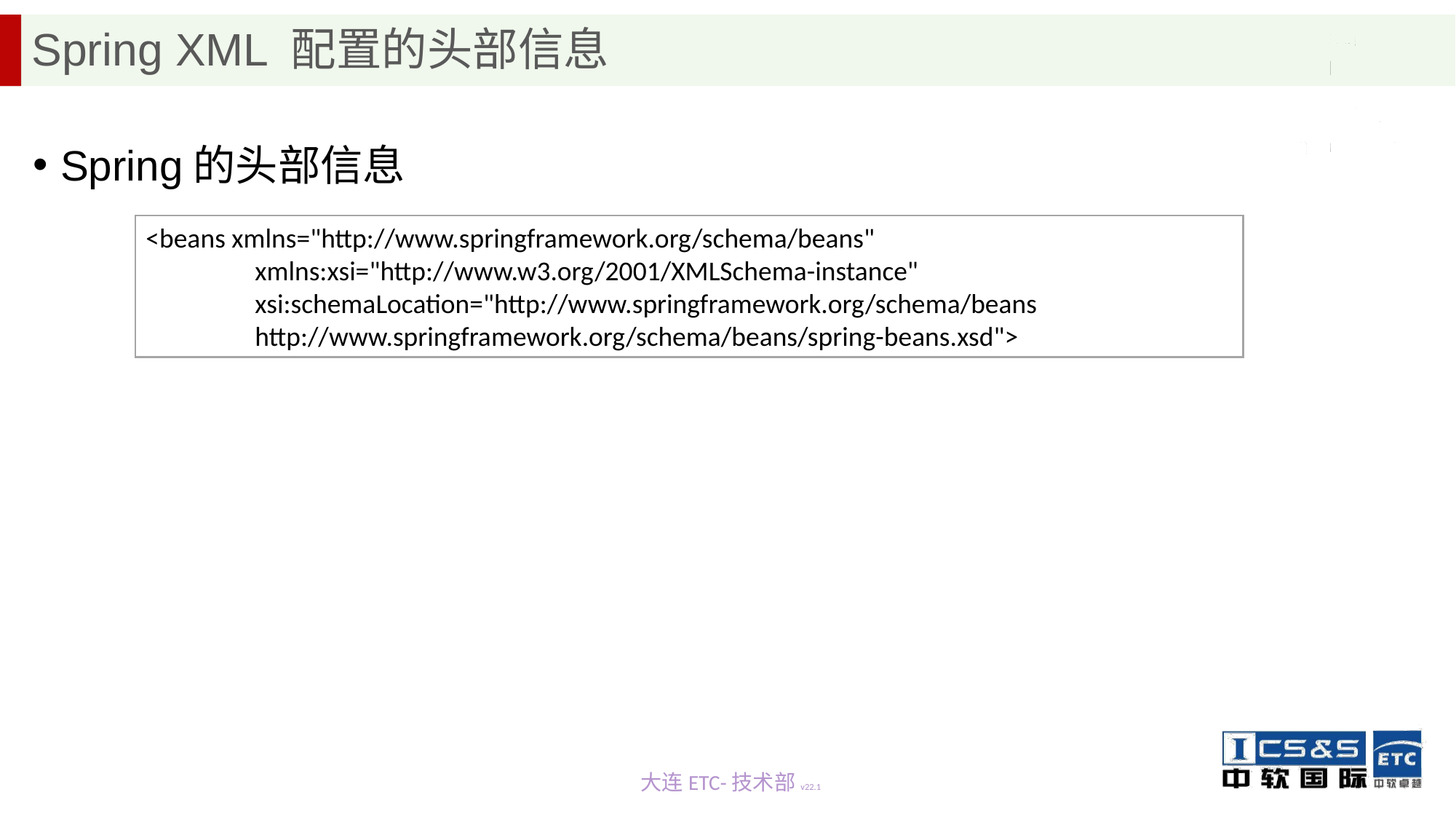

# Spring XML 配置的头部信息
Spring的头部信息
<beans xmlns="http://www.springframework.org/schema/beans"
	xmlns:xsi="http://www.w3.org/2001/XMLSchema-instance"
	xsi:schemaLocation="http://www.springframework.org/schema/beans
	http://www.springframework.org/schema/beans/spring-beans.xsd">